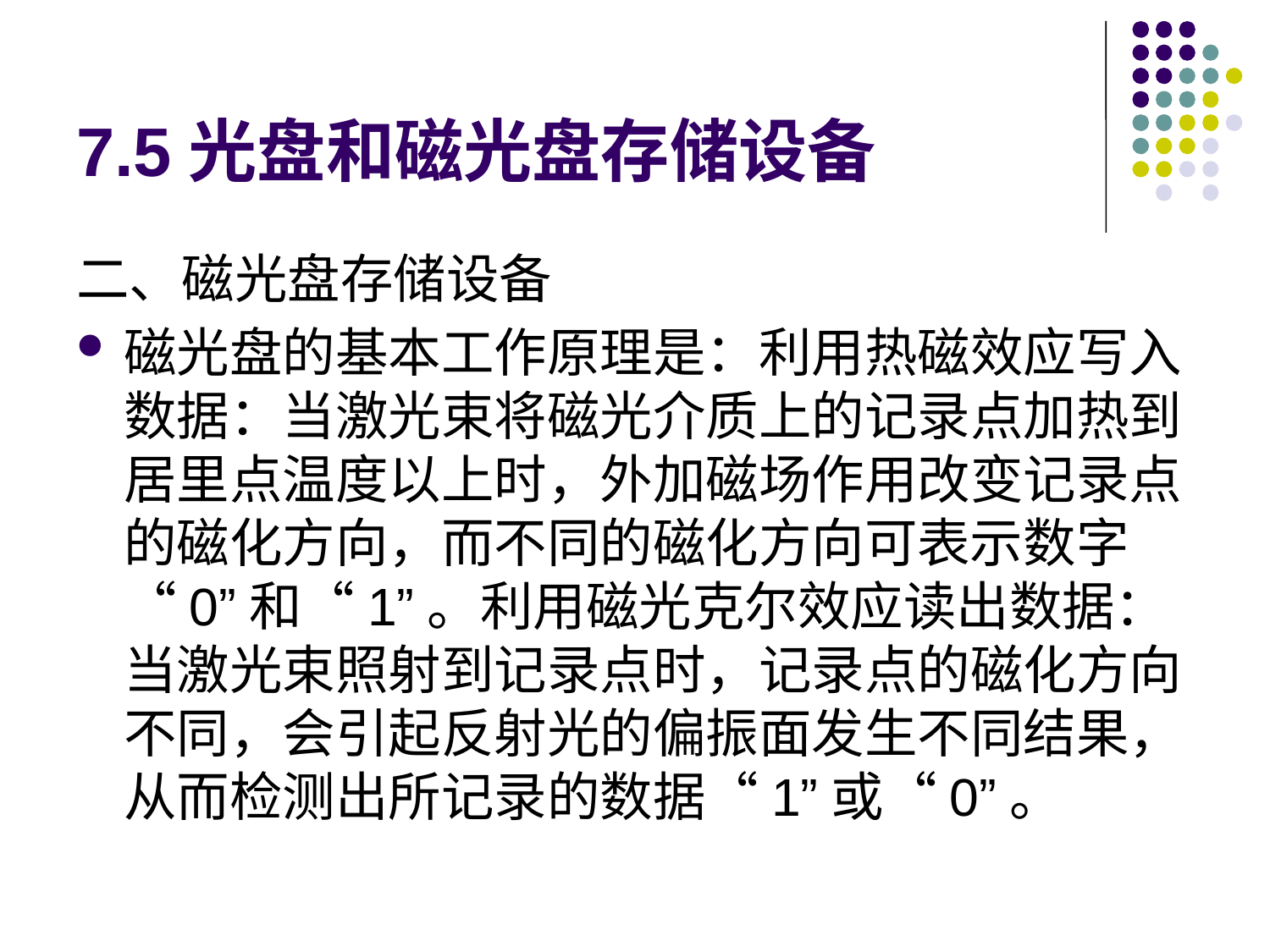

# 7.5光盘和磁光盘存储设备
二、磁光盘存储设备
磁光盘的基本工作原理是：利用热磁效应写入数据：当激光束将磁光介质上的记录点加热到居里点温度以上时，外加磁场作用改变记录点的磁化方向，而不同的磁化方向可表示数字“0”和“1”。利用磁光克尔效应读出数据：当激光束照射到记录点时，记录点的磁化方向不同，会引起反射光的偏振面发生不同结果，从而检测出所记录的数据“1”或“0”。
46